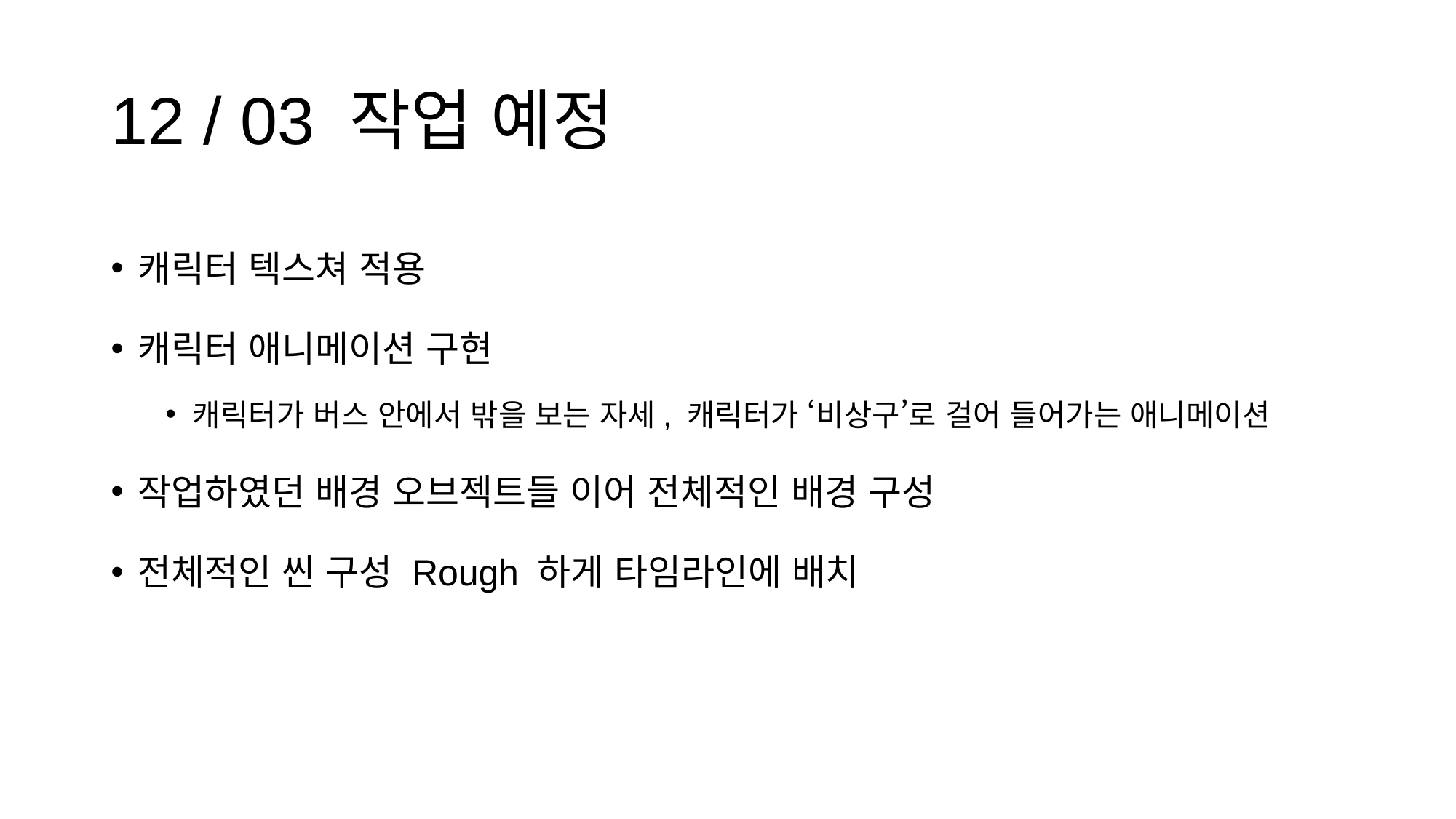

# 12 / 03 작업 예정
캐릭터 텍스쳐 적용
캐릭터 애니메이션 구현
캐릭터가 버스 안에서 밖을 보는 자세, 캐릭터가 ‘비상구’로 걸어 들어가는 애니메이션
작업하였던 배경 오브젝트들 이어 전체적인 배경 구성
전체적인 씬 구성 Rough 하게 타임라인에 배치